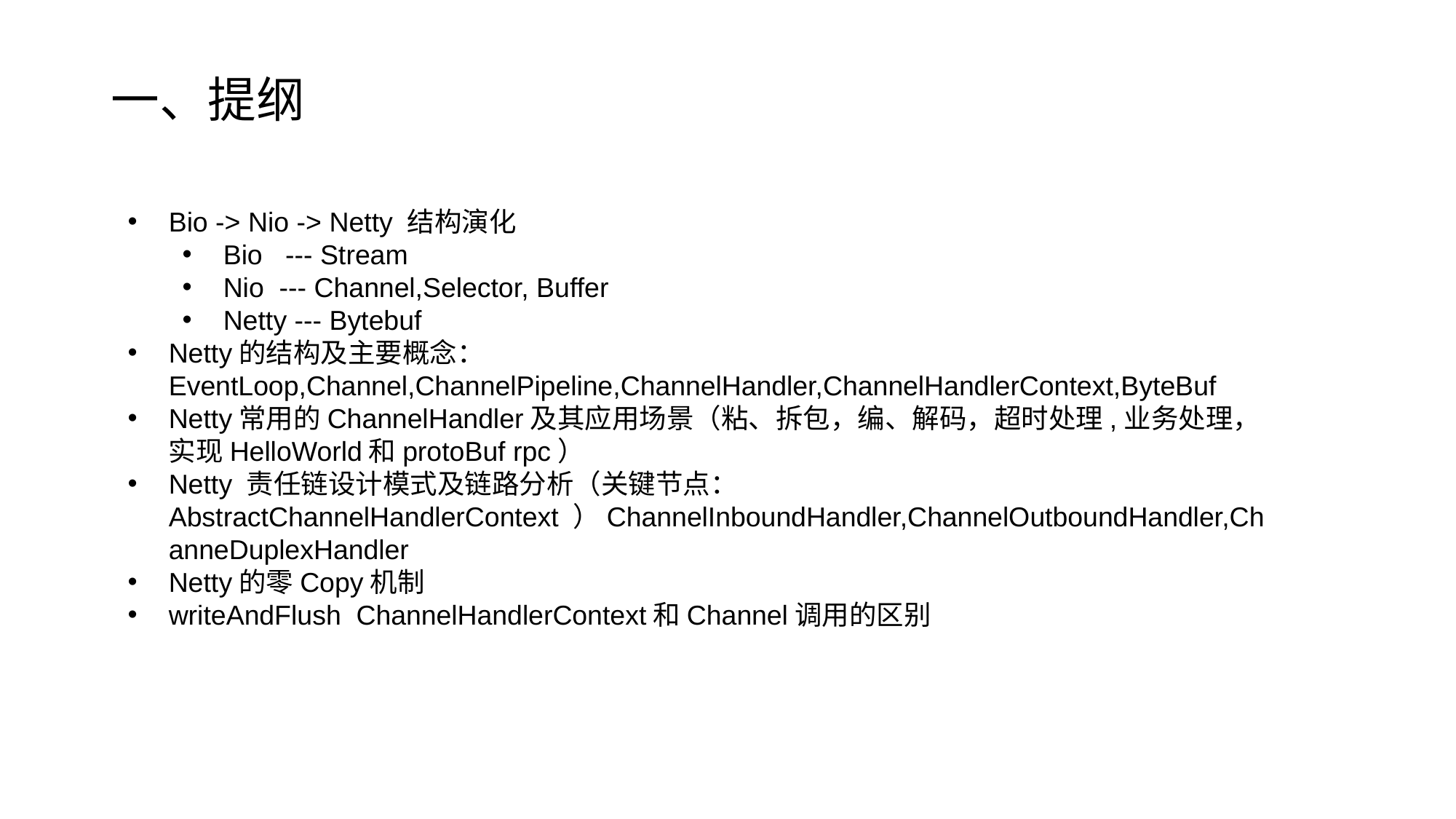

# 一、提纲
Bio -> Nio -> Netty 结构演化
Bio   --- Stream
Nio  --- Channel,Selector, Buffer
Netty --- Bytebuf
Netty的结构及主要概念：EventLoop,Channel,ChannelPipeline,ChannelHandler,ChannelHandlerContext,ByteBuf
Netty常用的ChannelHandler及其应用场景（粘、拆包，编、解码，超时处理,业务处理，实现HelloWorld和protoBuf rpc）
Netty 责任链设计模式及链路分析（关键节点：AbstractChannelHandlerContext ）ChannelInboundHandler,ChannelOutboundHandler,ChanneDuplexHandler
Netty的零Copy机制
writeAndFlush  ChannelHandlerContext和Channel调用的区别